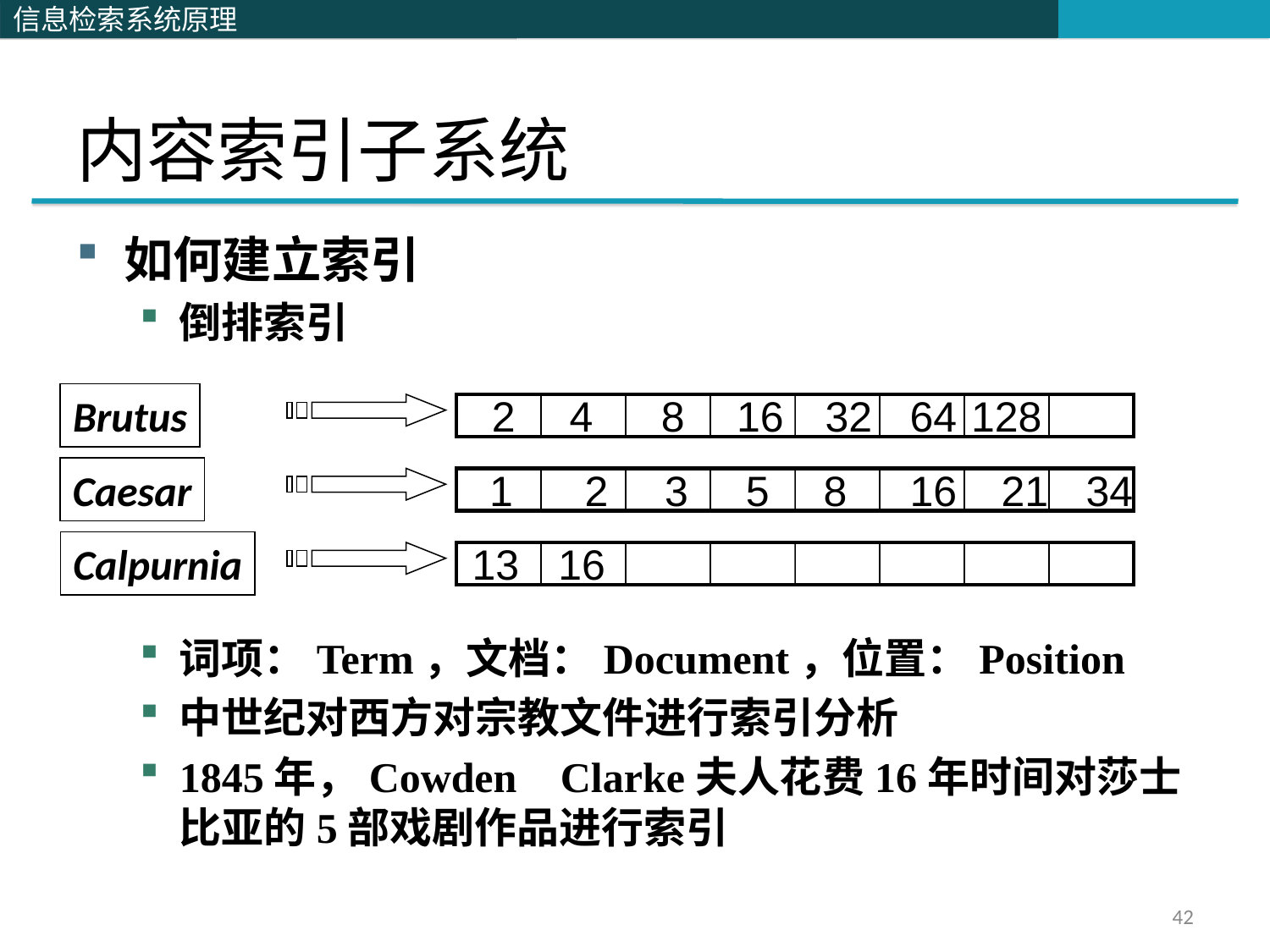

# 内容索引子系统
如何建立索引
倒排索引

词项：Term，文档：Document，位置：Position
中世纪对西方对宗教文件进行索引分析
1845年，Cowden	Clarke夫人花费16年时间对莎士比亚的5部戏剧作品进行索引

Brutus
2
4
8
16
32
64
128

Caesar
1
2
3
5
8
16
21
34

Calpurnia
13
16

42